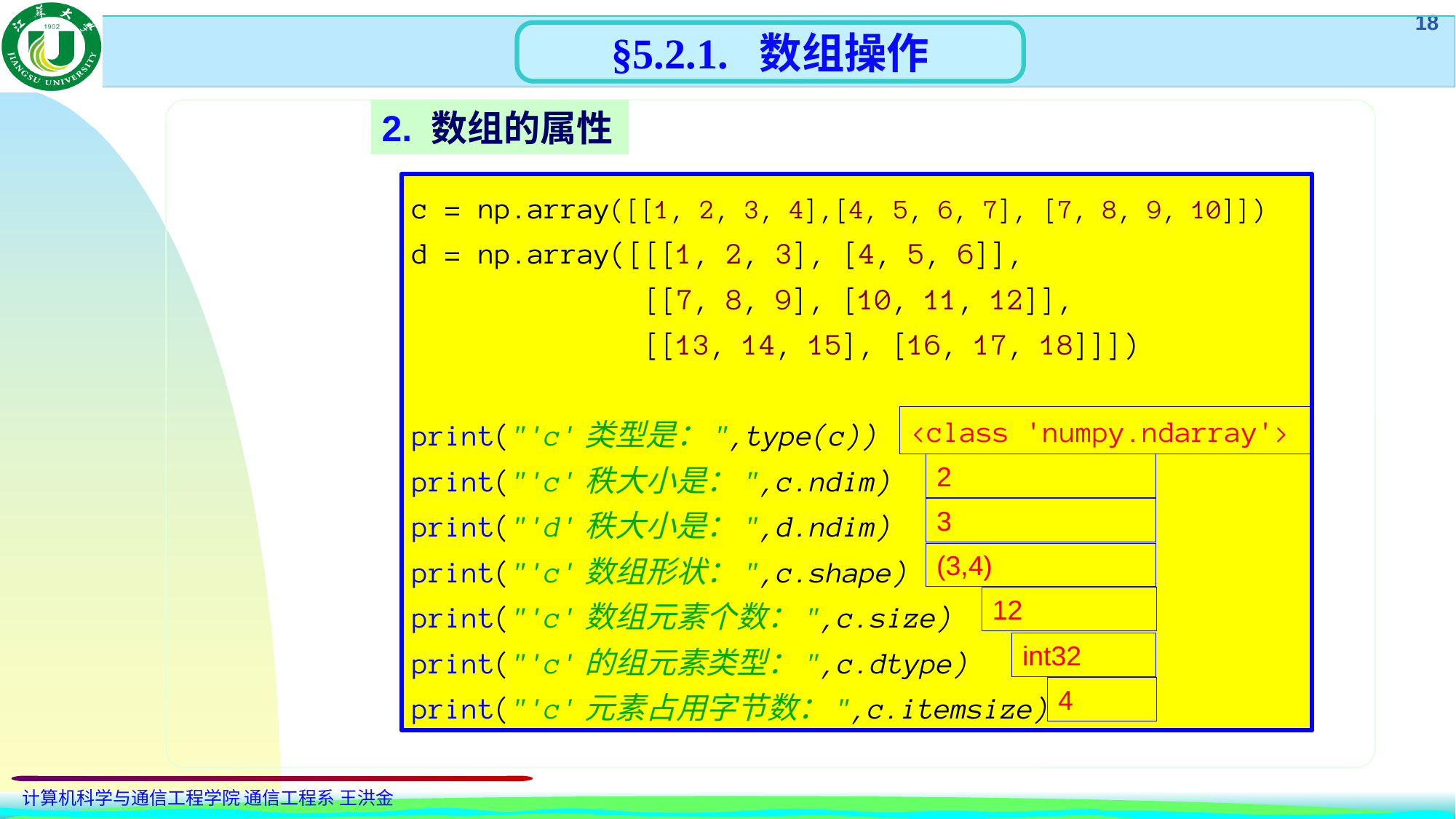

§5.2.1.  数组操作
2. 数组的属性
c = np.array([[1, 2, 3, 4],[4, 5, 6, 7], [7, 8, 9, 10]])
d = np.array([[[1, 2, 3], [4, 5, 6]],
              [[7, 8, 9], [10, 11, 12]],
              [[13, 14, 15], [16, 17, 18]]])

print("'c'类型是：",type(c))
print("'c'秩大小是：",c.ndim)
print("'d'秩大小是：",d.ndim)
print("'c'数组形状：",c.shape)
print("'c'数组元素个数：",c.size)
print("'c'的组元素类型：",c.dtype)
print("'c'元素占用字节数：",c.itemsize)
<class 'numpy.ndarray'>
2
3
(3,4)
12
int32
4